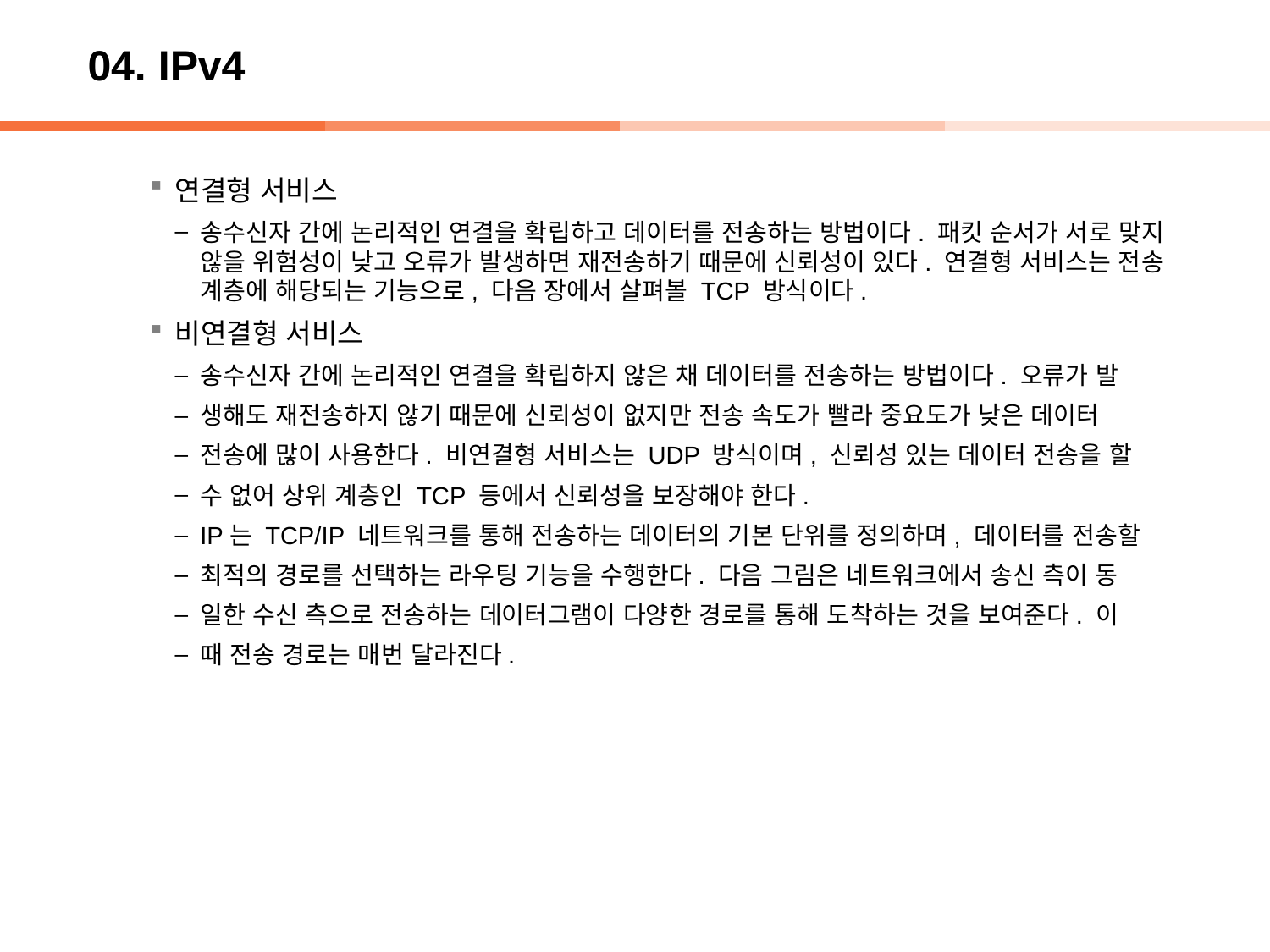

# 04. IPv4
연결형 서비스
송수신자 간에 논리적인 연결을 확립하고 데이터를 전송하는 방법이다. 패킷 순서가 서로 맞지 않을 위험성이 낮고 오류가 발생하면 재전송하기 때문에 신뢰성이 있다. 연결형 서비스는 전송 계층에 해당되는 기능으로, 다음 장에서 살펴볼 TCP 방식이다.
비연결형 서비스
송수신자 간에 논리적인 연결을 확립하지 않은 채 데이터를 전송하는 방법이다. 오류가 발
생해도 재전송하지 않기 때문에 신뢰성이 없지만 전송 속도가 빨라 중요도가 낮은 데이터
전송에 많이 사용한다. 비연결형 서비스는 UDP 방식이며, 신뢰성 있는 데이터 전송을 할
수 없어 상위 계층인 TCP 등에서 신뢰성을 보장해야 한다.
IP는 TCP/IP 네트워크를 통해 전송하는 데이터의 기본 단위를 정의하며, 데이터를 전송할
최적의 경로를 선택하는 라우팅 기능을 수행한다. 다음 그림은 네트워크에서 송신 측이 동
일한 수신 측으로 전송하는 데이터그램이 다양한 경로를 통해 도착하는 것을 보여준다. 이
때 전송 경로는 매번 달라진다.